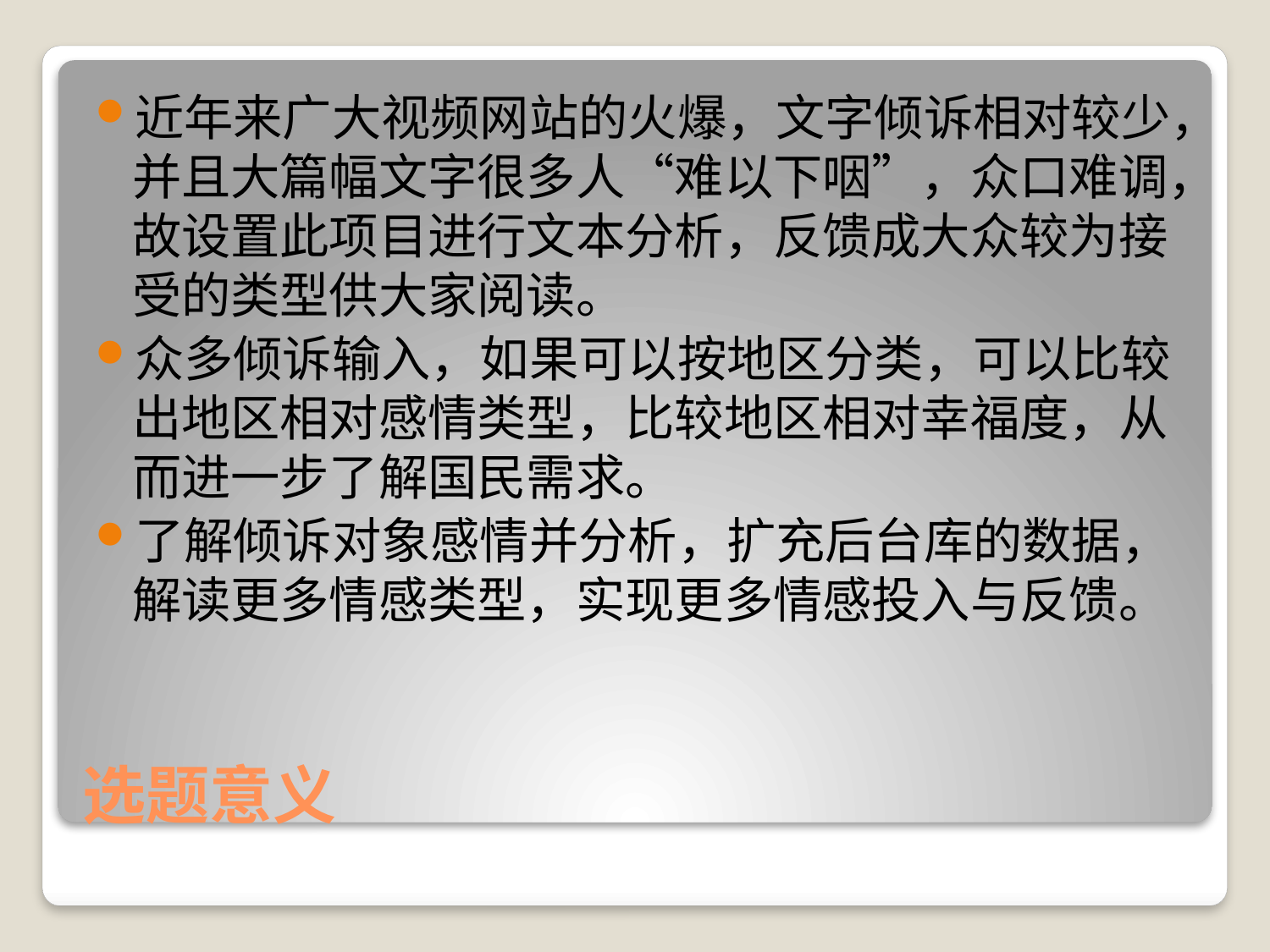

近年来广大视频网站的火爆，文字倾诉相对较少，并且大篇幅文字很多人“难以下咽”，众口难调，故设置此项目进行文本分析，反馈成大众较为接受的类型供大家阅读。
众多倾诉输入，如果可以按地区分类，可以比较出地区相对感情类型，比较地区相对幸福度，从而进一步了解国民需求。
了解倾诉对象感情并分析，扩充后台库的数据，解读更多情感类型，实现更多情感投入与反馈。

# 选题意义